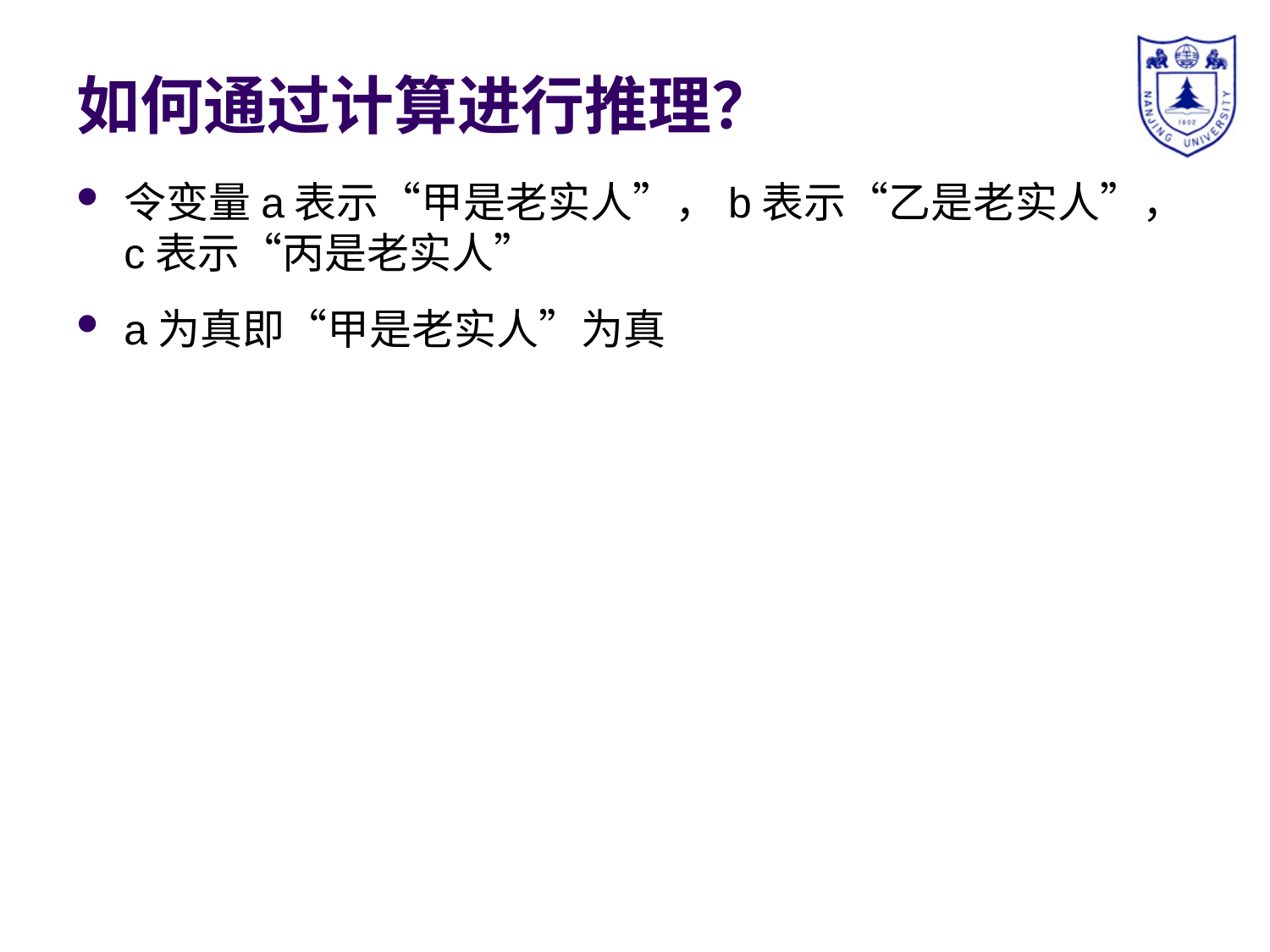

# 如何通过计算进行推理？
令变量a表示“甲是老实人”，b表示“乙是老实人”，c表示“丙是老实人”
a为真即“甲是老实人”为真

47